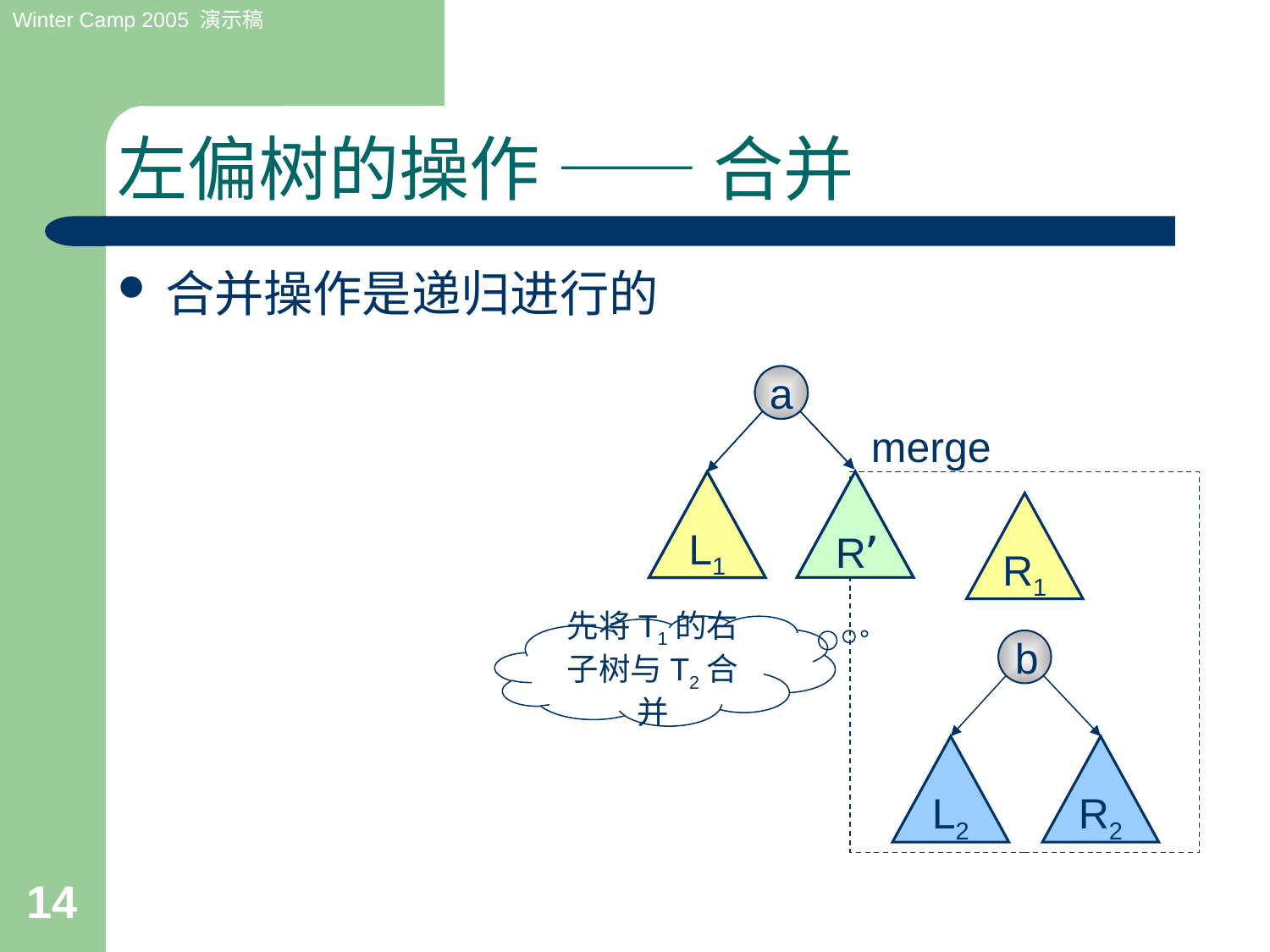

# 左偏树的操作 —— 合并
合并操作是递归进行的

a
R’
L1
a
merge

R1
 b
L2
R2
R’
L1
先将T1的右子树与T2合并
14